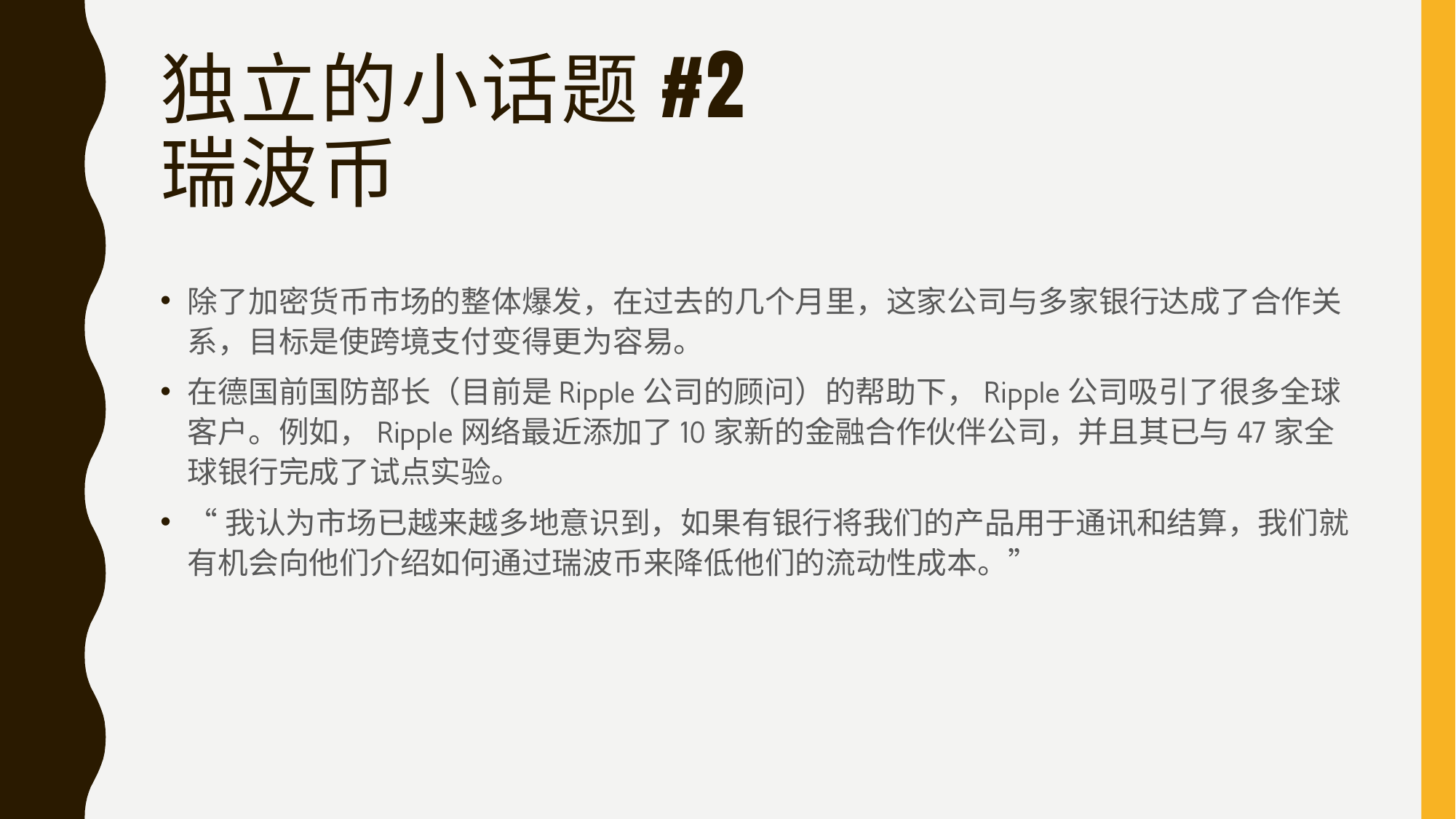

# 独立的小话题#2 瑞波币
除了加密货币市场的整体爆发，在过去的几个月里，这家公司与多家银行达成了合作关系，目标是使跨境支付变得更为容易。
在德国前国防部长（目前是Ripple公司的顾问）的帮助下，Ripple公司吸引了很多全球客户。例如，Ripple网络最近添加了10家新的金融合作伙伴公司，并且其已与47家全球银行完成了试点实验。
“我认为市场已越来越多地意识到，如果有银行将我们的产品用于通讯和结算，我们就有机会向他们介绍如何通过瑞波币来降低他们的流动性成本。”